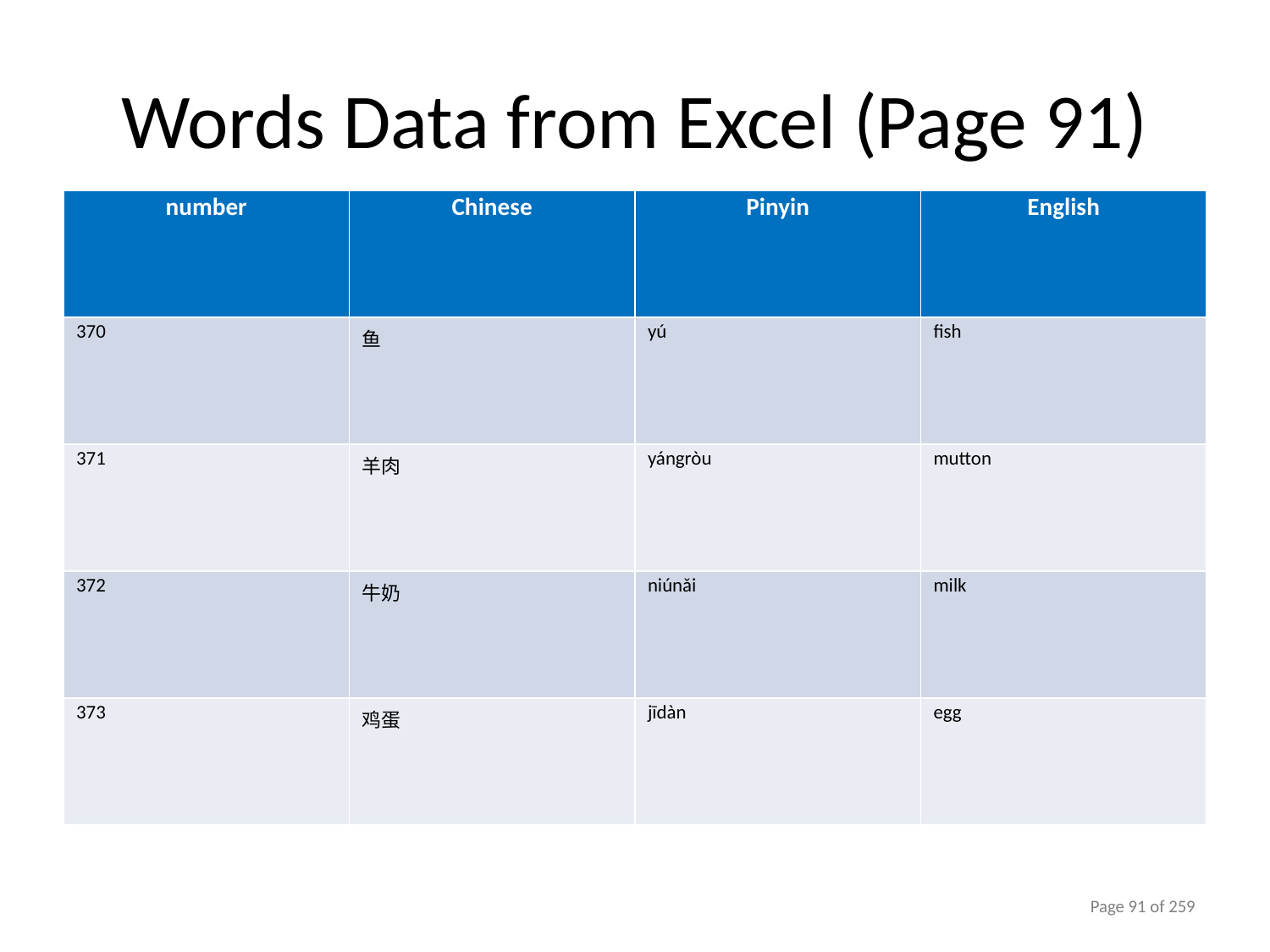

# Words Data from Excel (Page 91)
| number | Chinese | Pinyin | English |
| --- | --- | --- | --- |
| 370 | 鱼 | yú | fish |
| 371 | 羊肉 | yángròu | mutton |
| 372 | 牛奶 | niúnǎi | milk |
| 373 | 鸡蛋 | jīdàn | egg |

Page 91 of 259